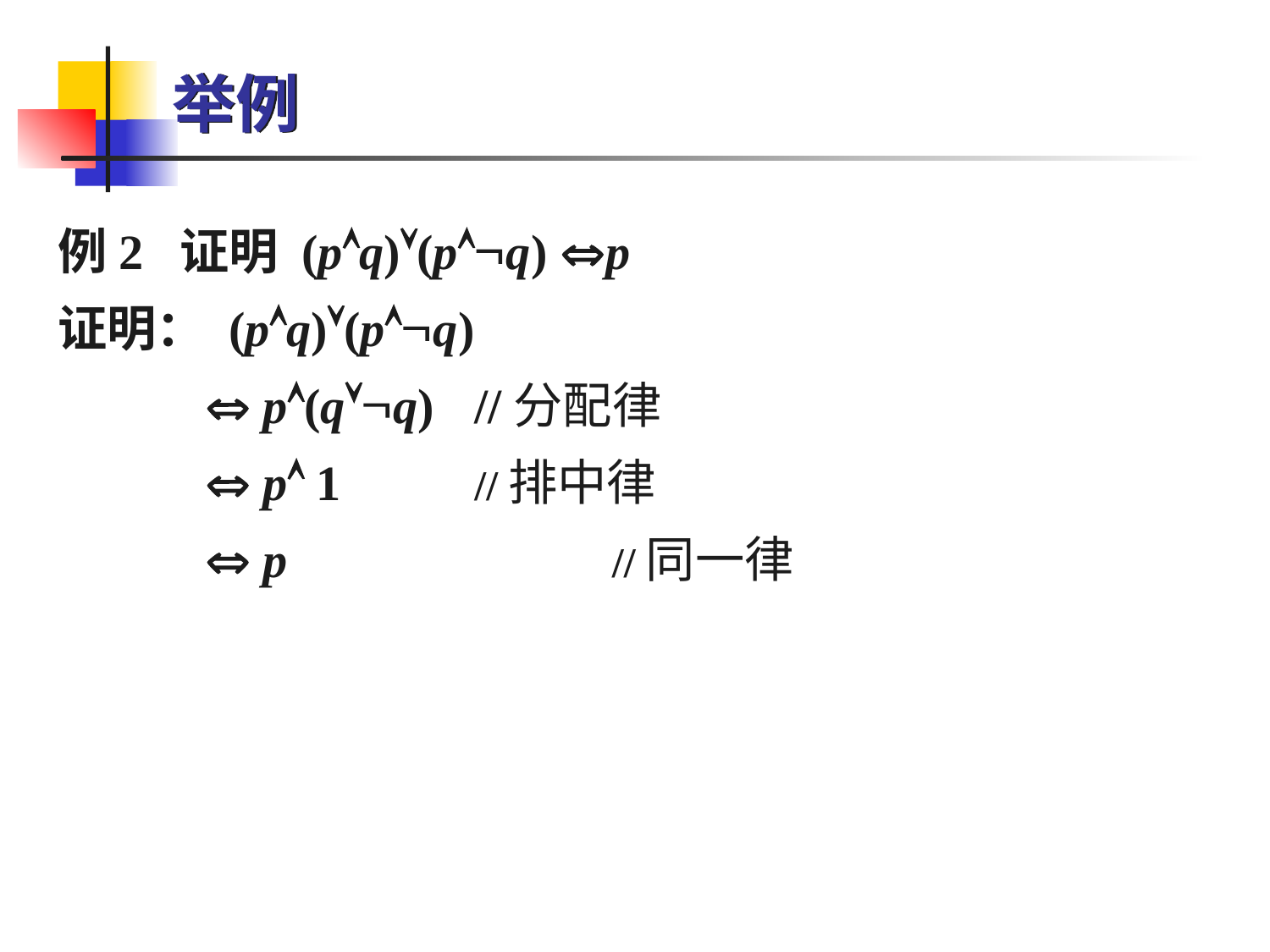

# 举例
例2  证明 (p∧q)∨(p∧¬q) ⇔p
证明： (p∧q)∨(p∧¬q)
            ⇔ p∧(q∨¬q) 	//分配律
            ⇔ p∧ 1		//排中律
            ⇔ p			 //同一律